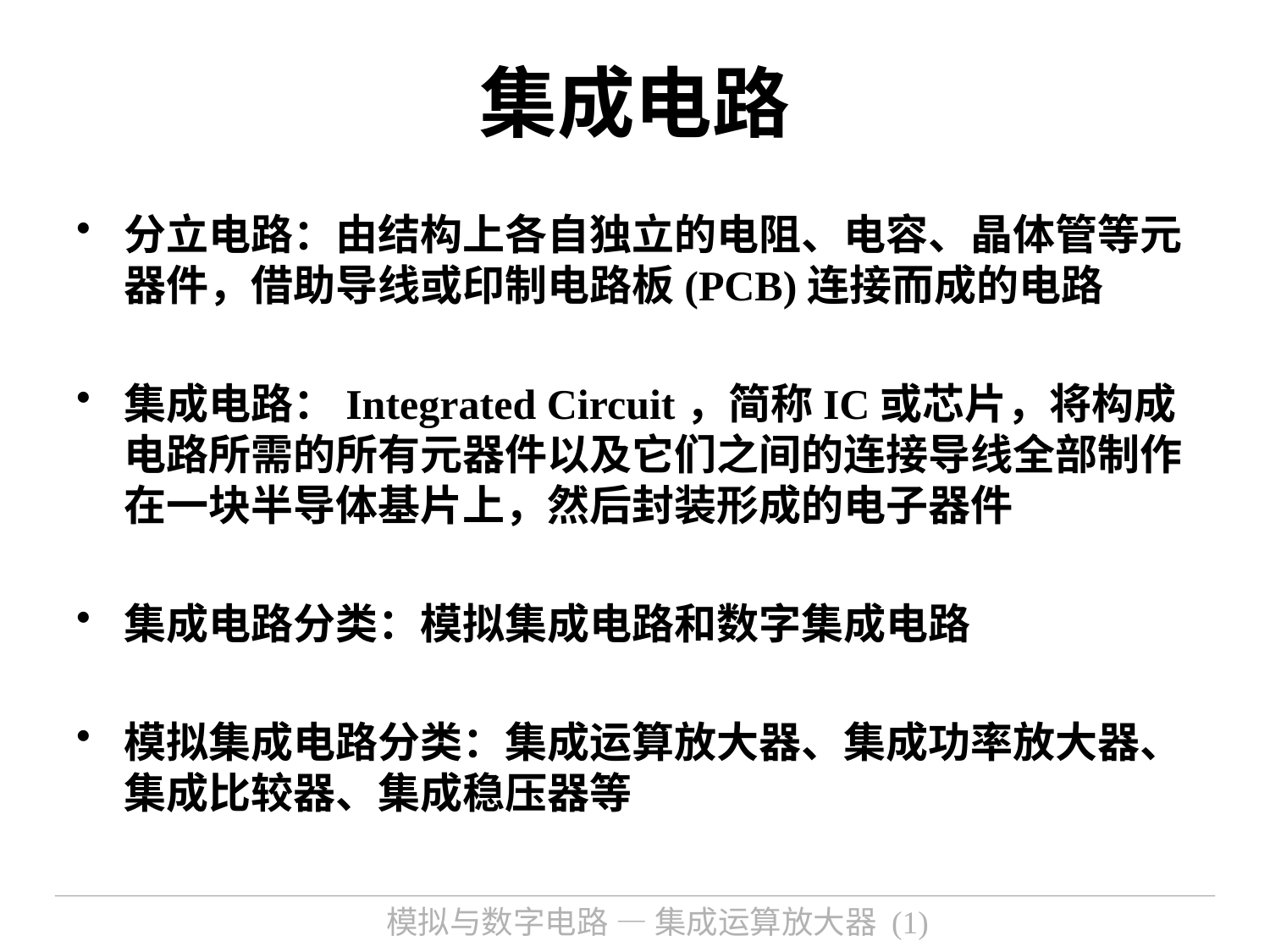

# 集成电路
分立电路：由结构上各自独立的电阻、电容、晶体管等元器件，借助导线或印制电路板(PCB)连接而成的电路

集成电路：Integrated Circuit，简称IC或芯片，将构成电路所需的所有元器件以及它们之间的连接导线全部制作在一块半导体基片上，然后封装形成的电子器件

集成电路分类：模拟集成电路和数字集成电路

模拟集成电路分类：集成运算放大器、集成功率放大器、集成比较器、集成稳压器等

模拟与数字电路 — 集成运算放大器 (1)
3